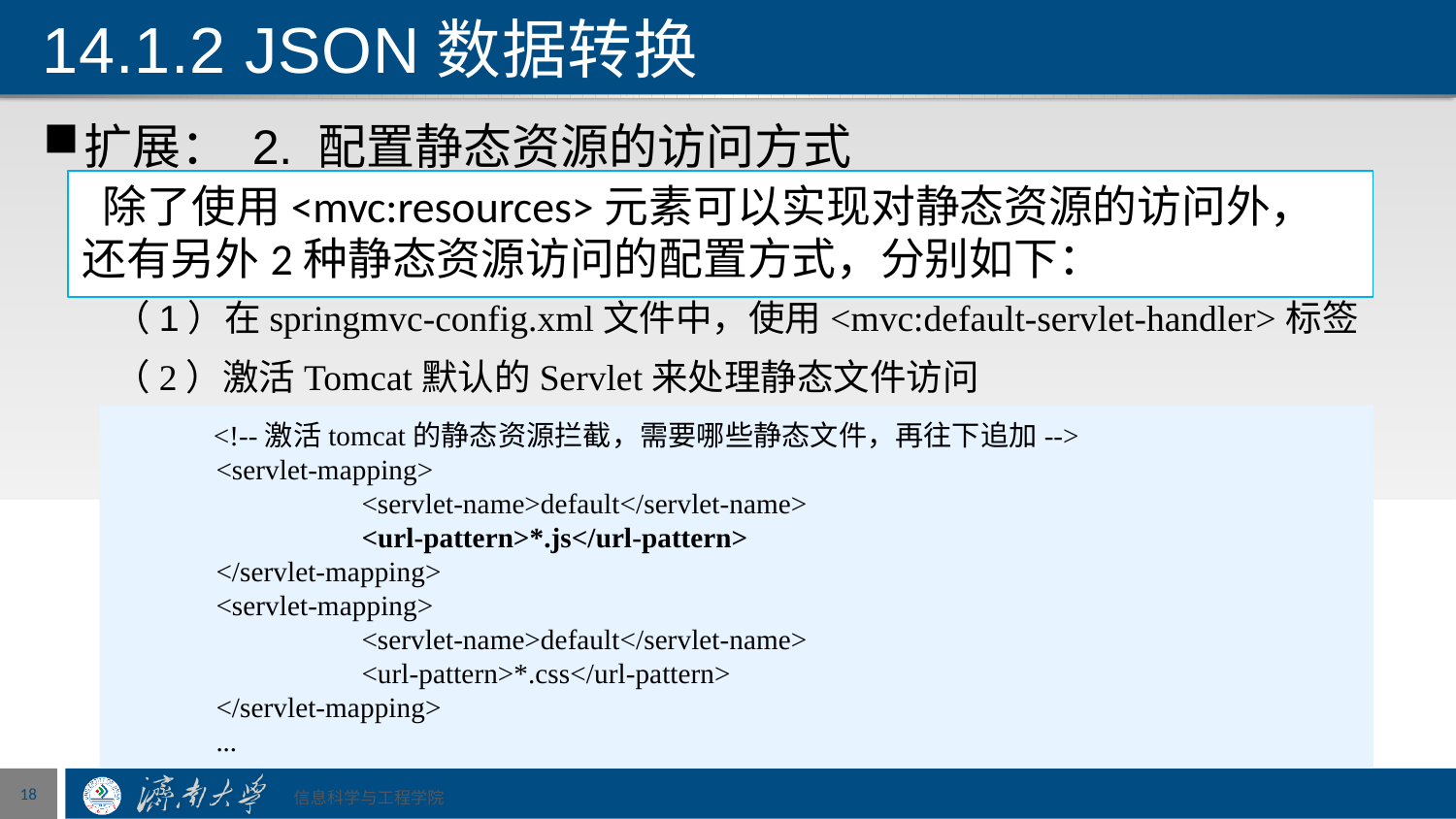

# 14.1.2 JSON数据转换
扩展： 2. 配置静态资源的访问方式
 除了使用<mvc:resources>元素可以实现对静态资源的访问外，还有另外2种静态资源访问的配置方式，分别如下：
（1）在springmvc-config.xml文件中，使用<mvc:default-servlet-handler>标签
（2）激活Tomcat默认的Servlet来处理静态文件访问

          <!--激活tomcat的静态资源拦截，需要哪些静态文件，再往下追加-->
<servlet-mapping>
	<servlet-name>default</servlet-name>
	<url-pattern>*.js</url-pattern>
</servlet-mapping>
<servlet-mapping>
	<servlet-name>default</servlet-name>
	<url-pattern>*.css</url-pattern>
</servlet-mapping>
...